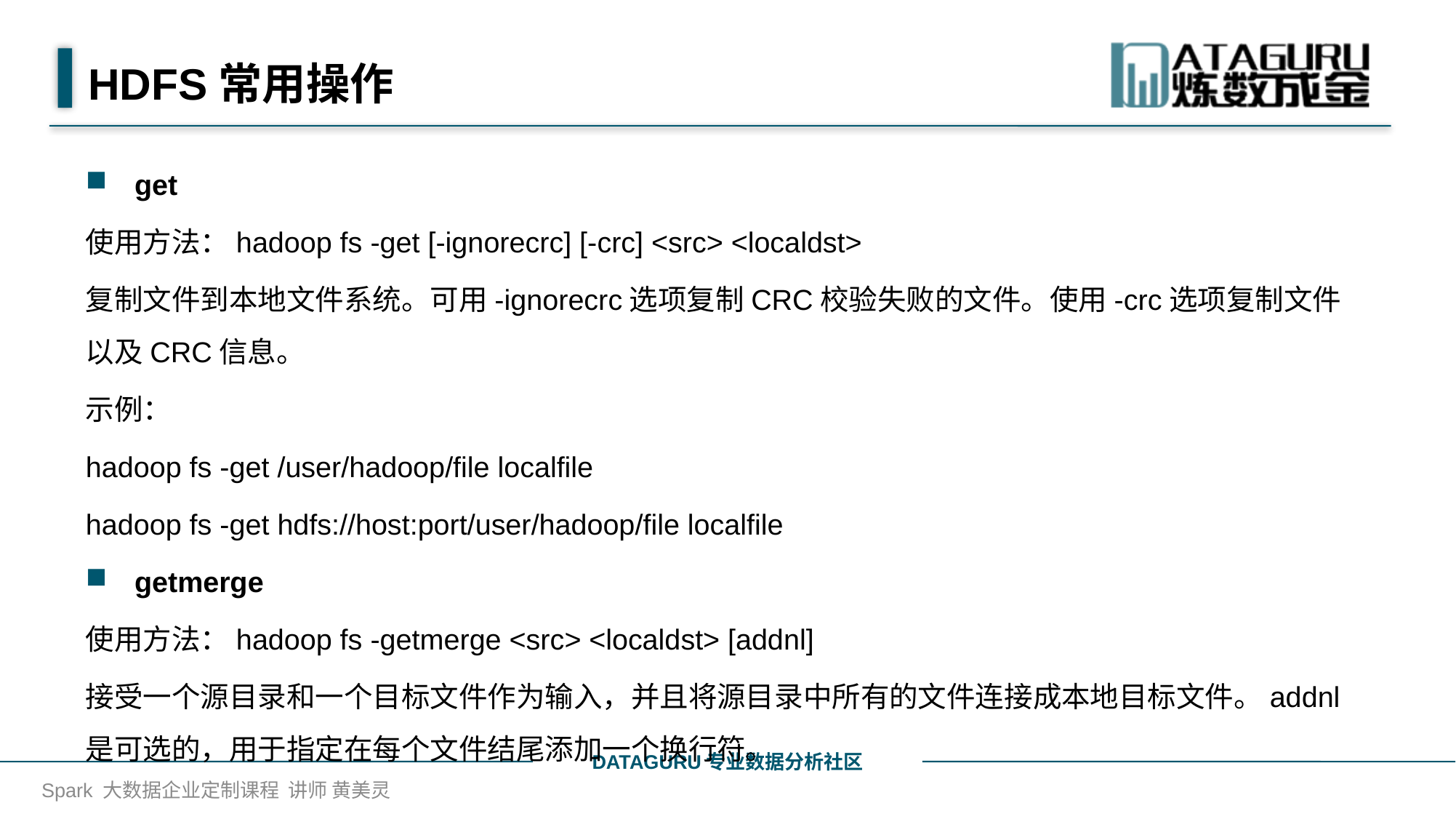

# HDFS常用操作
get
使用方法：hadoop fs -get [-ignorecrc] [-crc] <src> <localdst>
复制文件到本地文件系统。可用-ignorecrc选项复制CRC校验失败的文件。使用-crc选项复制文件以及CRC信息。
示例：
hadoop fs -get /user/hadoop/file localfile
hadoop fs -get hdfs://host:port/user/hadoop/file localfile
getmerge
使用方法：hadoop fs -getmerge <src> <localdst> [addnl]
接受一个源目录和一个目标文件作为输入，并且将源目录中所有的文件连接成本地目标文件。addnl是可选的，用于指定在每个文件结尾添加一个换行符。